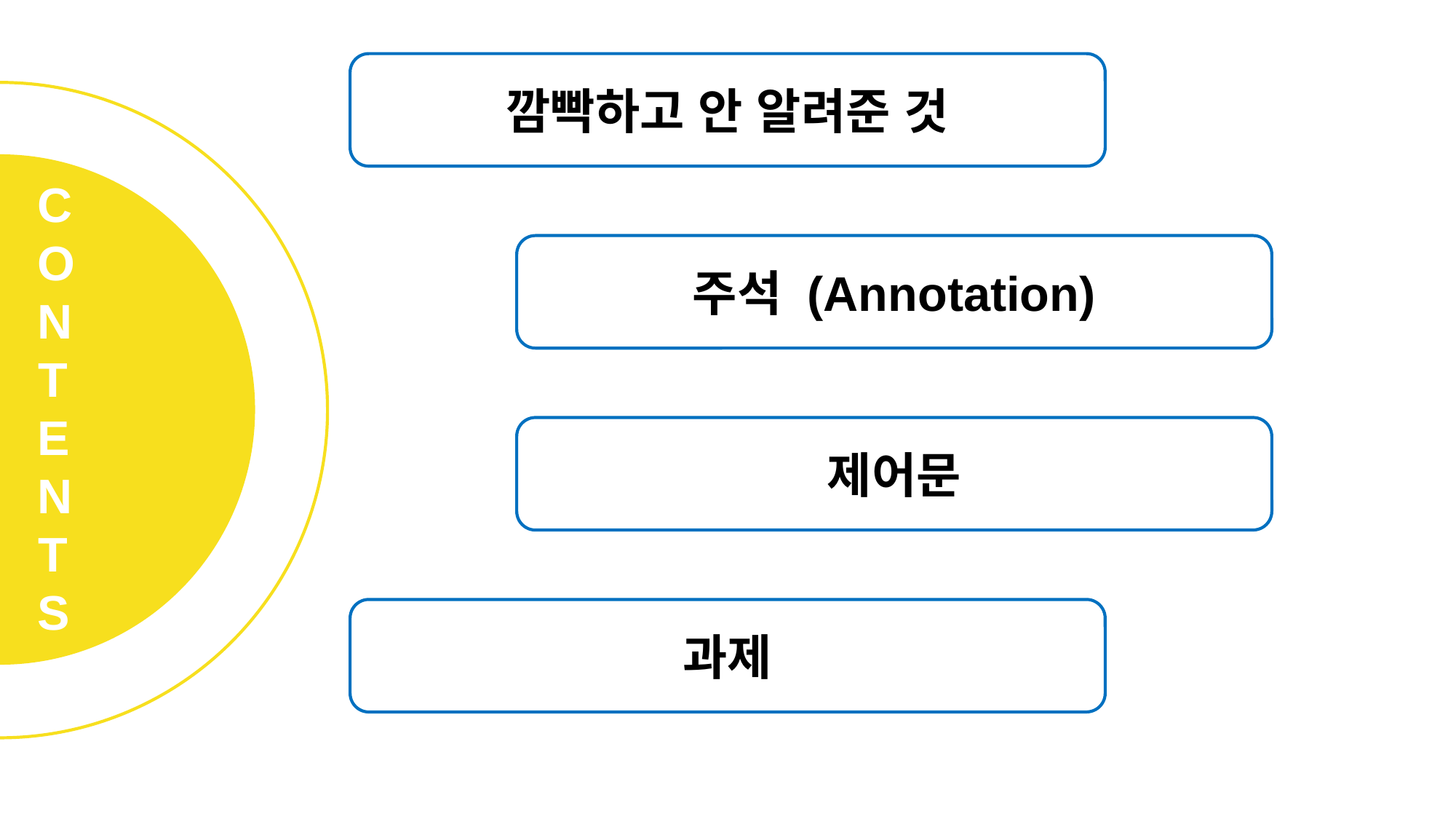

깜빡하고 안 알려준 것
주석 (Annotation)
제어문
과제